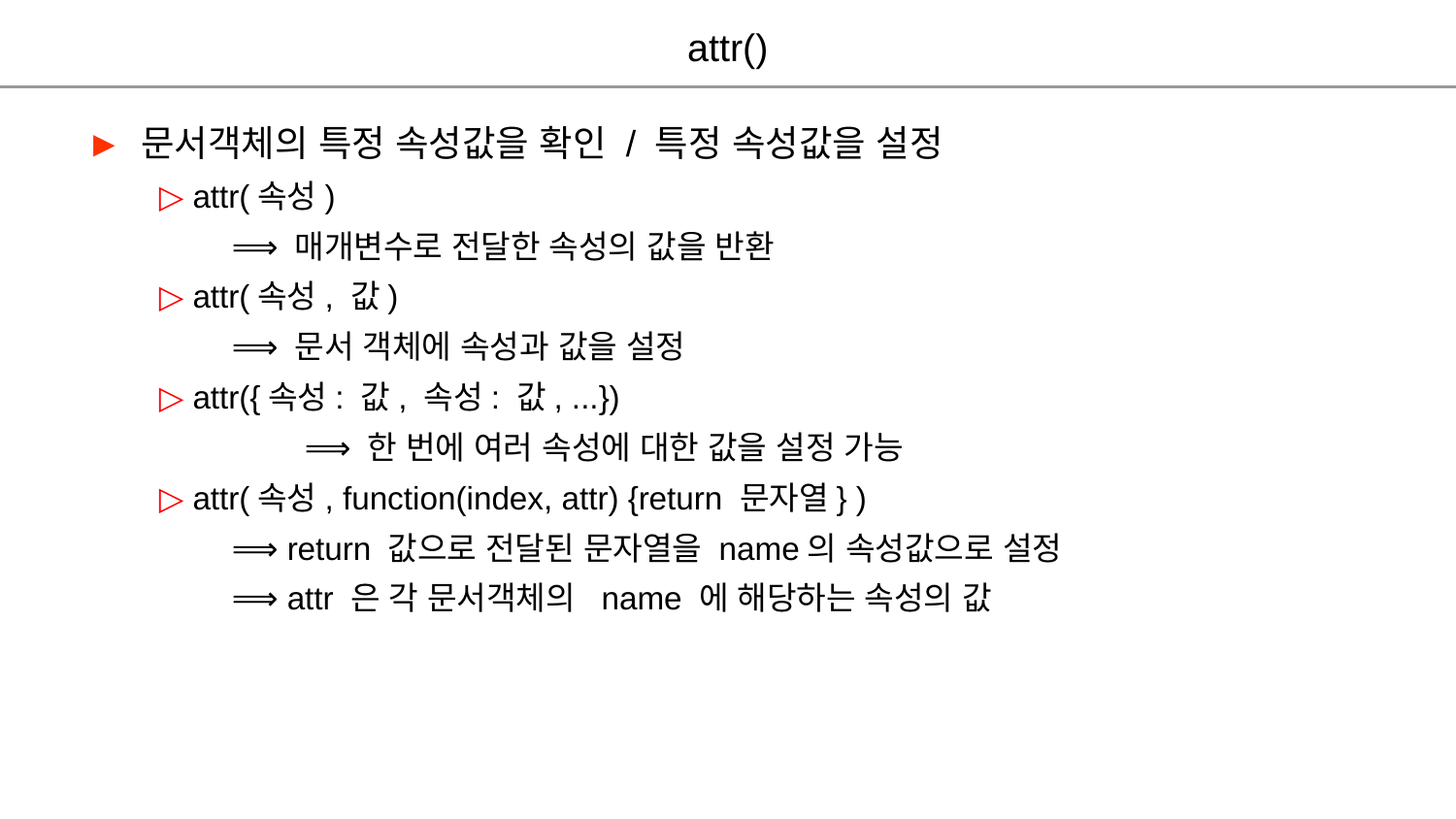

attr()
► 문서객체의 특정 속성값을 확인 / 특정 속성값을 설정
▷ attr(속성)
⟹ 매개변수로 전달한 속성의 값을 반환
▷ attr(속성, 값)
⟹ 문서 객체에 속성과 값을 설정
▷ attr({속성: 값, 속성: 값, ...})
⟹ 한 번에 여러 속성에 대한 값을 설정 가능
▷ attr(속성, function(index, attr) {return 문자열} )
⟹ return 값으로 전달된 문자열을 name의 속성값으로 설정
⟹ attr 은 각 문서객체의  name 에 해당하는 속성의 값